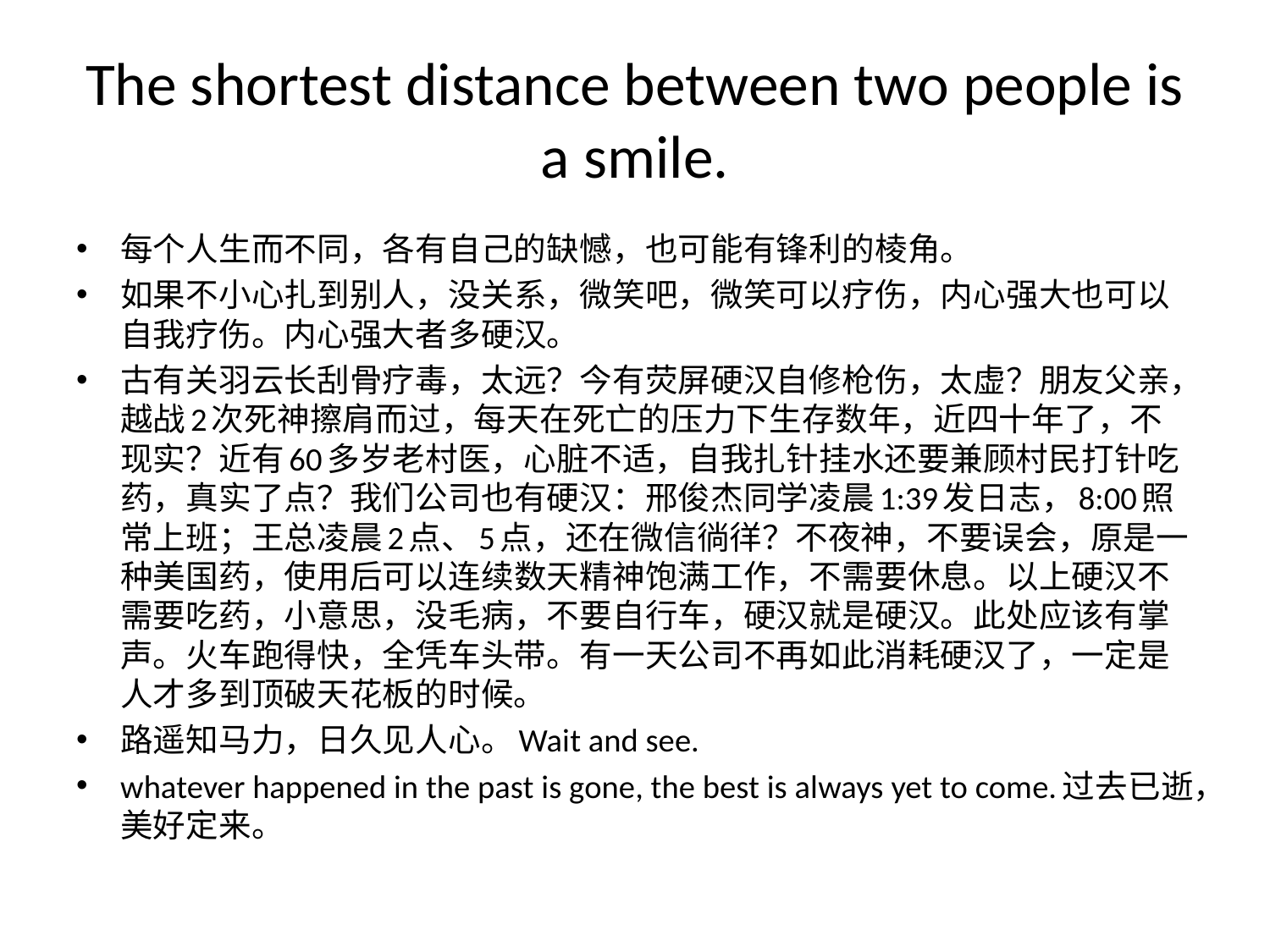

# The shortest distance between two people is a smile.
每个人生而不同，各有自己的缺憾，也可能有锋利的棱角。
如果不小心扎到别人，没关系，微笑吧，微笑可以疗伤，内心强大也可以自我疗伤。内心强大者多硬汉。
古有关羽云长刮骨疗毒，太远？今有荧屏硬汉自修枪伤，太虚？朋友父亲，越战2次死神擦肩而过，每天在死亡的压力下生存数年，近四十年了，不现实？近有60多岁老村医，心脏不适，自我扎针挂水还要兼顾村民打针吃药，真实了点？我们公司也有硬汉：邢俊杰同学凌晨1:39发日志，8:00照常上班；王总凌晨2点、5点，还在微信徜徉？不夜神，不要误会，原是一种美国药，使用后可以连续数天精神饱满工作，不需要休息。以上硬汉不需要吃药，小意思，没毛病，不要自行车，硬汉就是硬汉。此处应该有掌声。火车跑得快，全凭车头带。有一天公司不再如此消耗硬汉了，一定是人才多到顶破天花板的时候。
路遥知马力，日久见人心。Wait and see.
whatever happened in the past is gone, the best is always yet to come.过去已逝，美好定来。